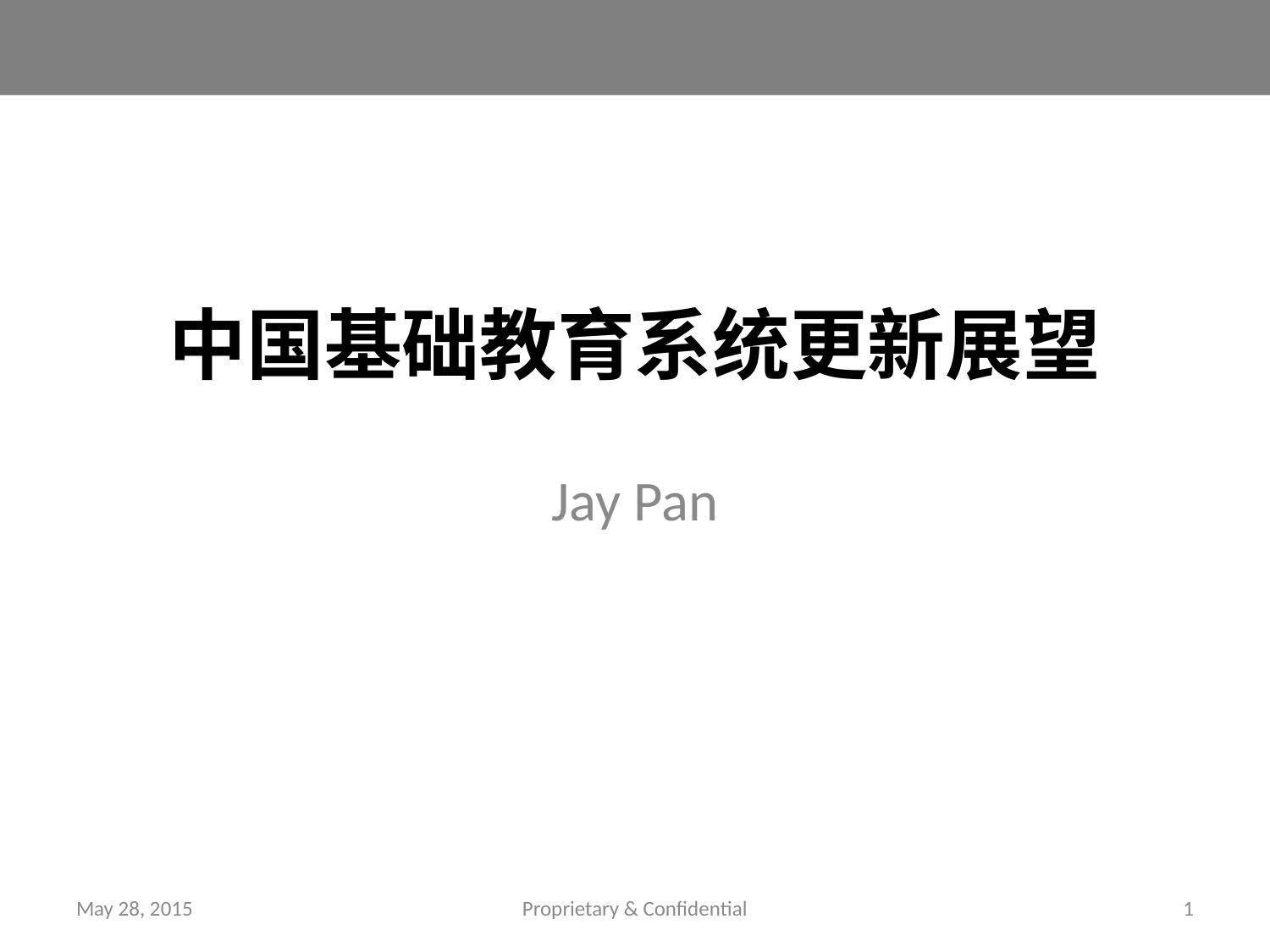

# 中国基础教育系统更新展望
Jay Pan
May 28, 2015
Proprietary & Confidential
1